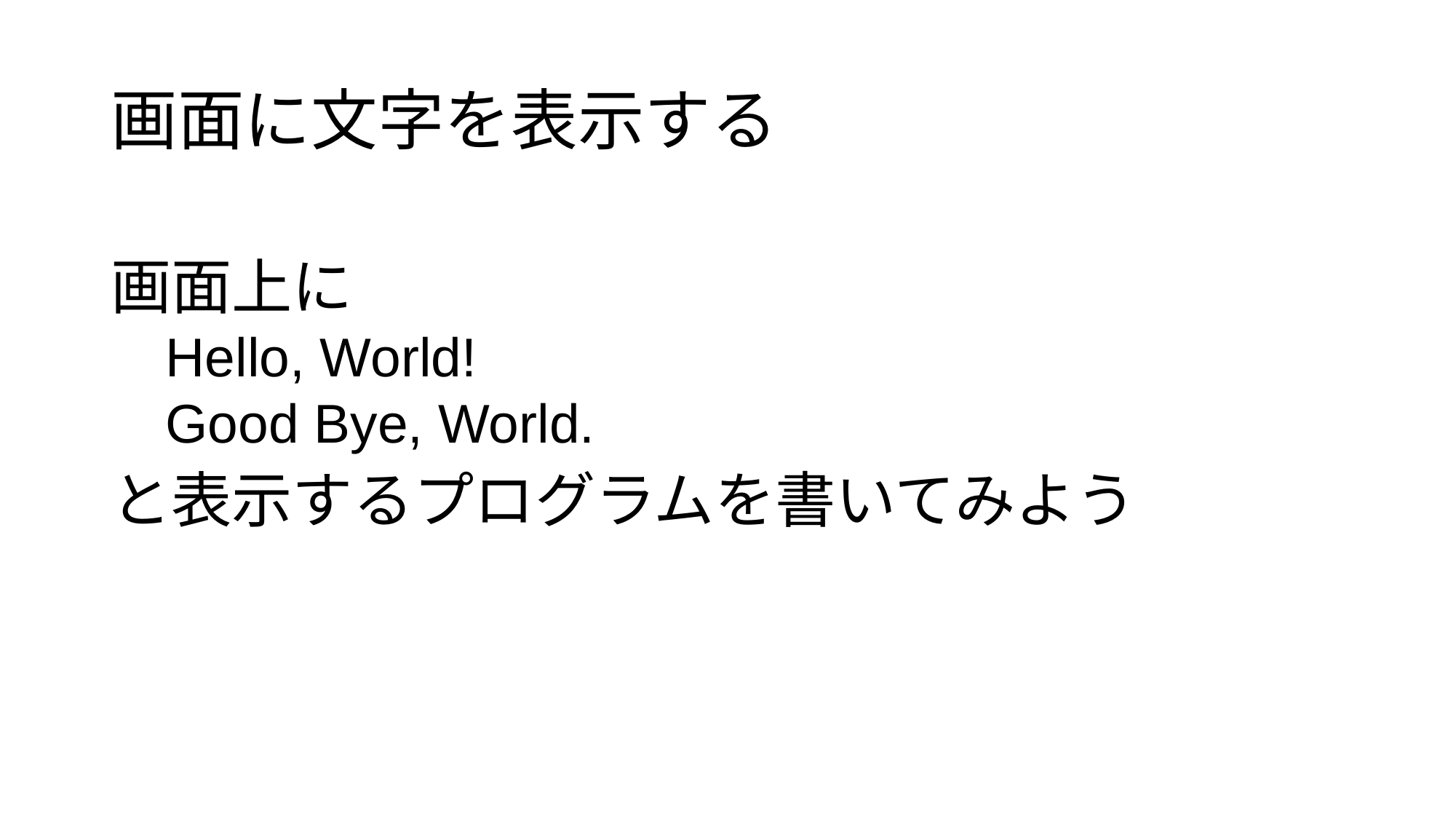

# 画面に文字を表示する
画面上に
Hello, World!
Good Bye, World.
と表示するプログラムを書いてみよう